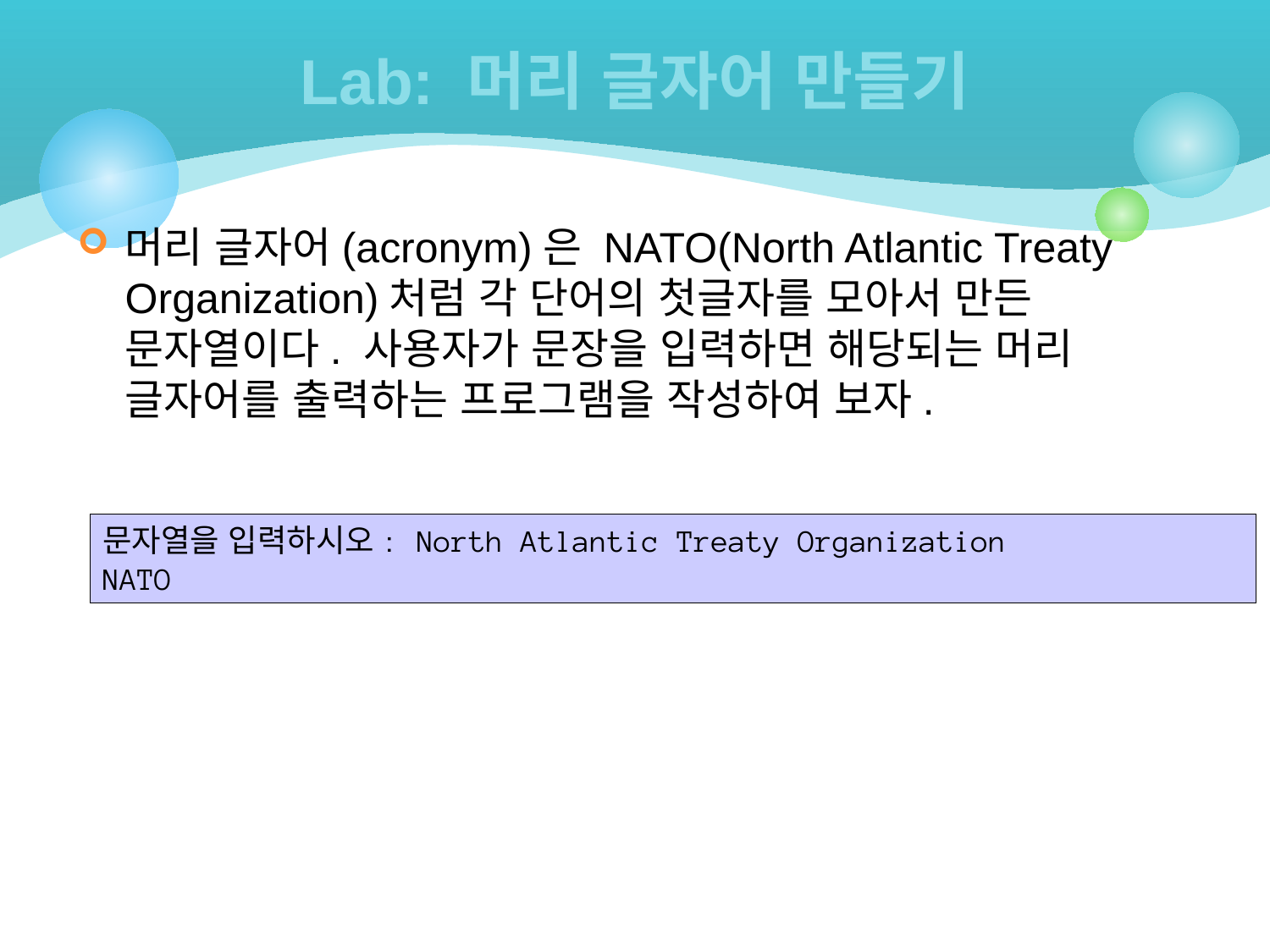

# Lab: 머리 글자어 만들기
머리 글자어(acronym)은 NATO(North Atlantic Treaty Organization)처럼 각 단어의 첫글자를 모아서 만든 문자열이다. 사용자가 문장을 입력하면 해당되는 머리 글자어를 출력하는 프로그램을 작성하여 보자.
문자열을 입력하시오: North Atlantic Treaty Organization
NATO